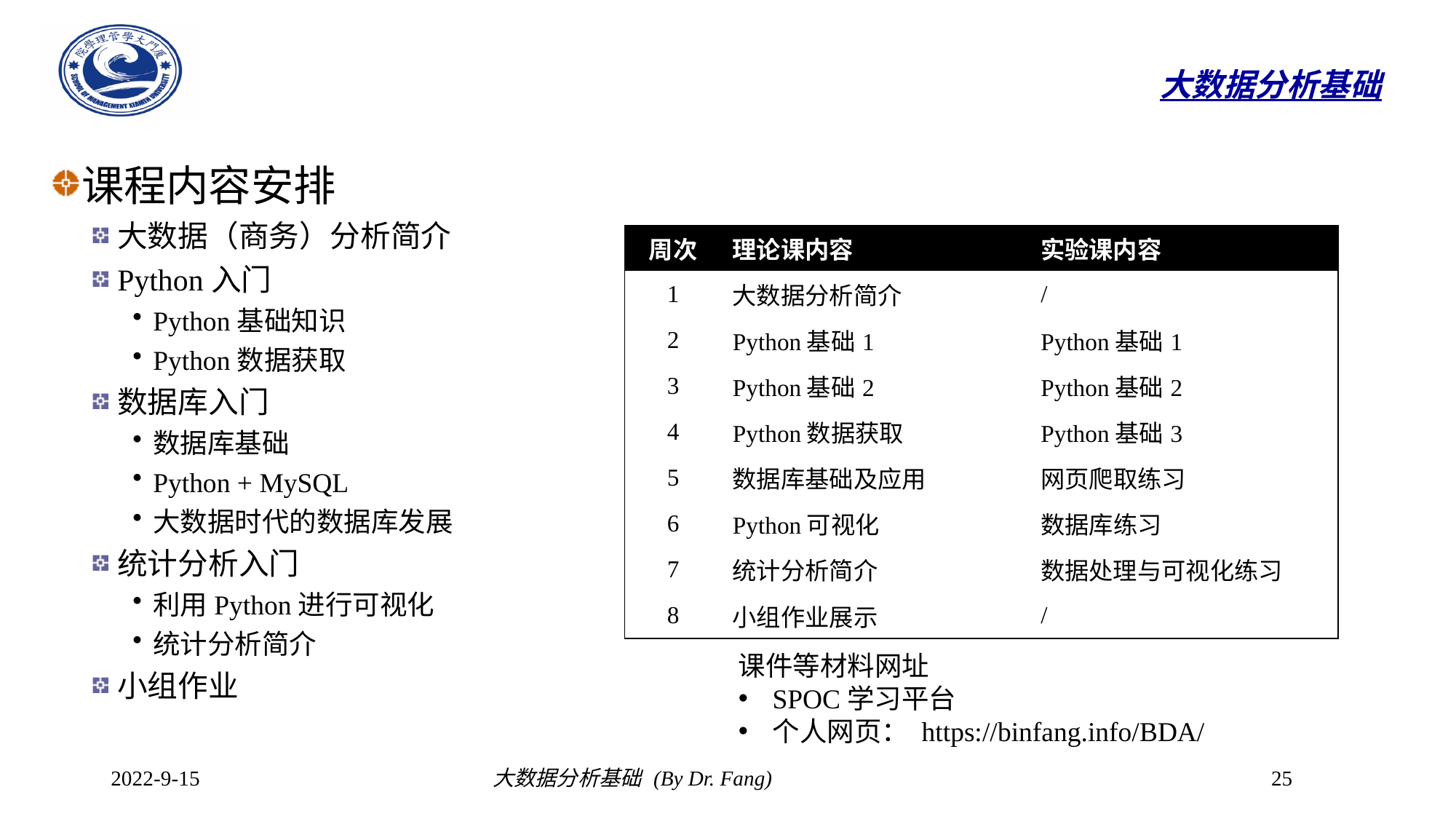

# 大数据分析基础
课程内容安排
大数据（商务）分析简介
Python入门
Python基础知识
Python数据获取
数据库入门
数据库基础
Python + MySQL
大数据时代的数据库发展
统计分析入门
利用Python进行可视化
统计分析简介
小组作业
| 周次 | 理论课内容 | 实验课内容 |
| --- | --- | --- |
| 1 | 大数据分析简介 | / |
| 2 | Python基础1 | Python基础1 |
| 3 | Python基础2 | Python基础2 |
| 4 | Python数据获取 | Python基础3 |
| 5 | 数据库基础及应用 | 网页爬取练习 |
| 6 | Python可视化 | 数据库练习 |
| 7 | 统计分析简介 | 数据处理与可视化练习 |
| 8 | 小组作业展示 | / |
课件等材料网址
SPOC学习平台
个人网页： https://binfang.info/BDA/
2022-9-15
大数据分析基础 (By Dr. Fang)
25